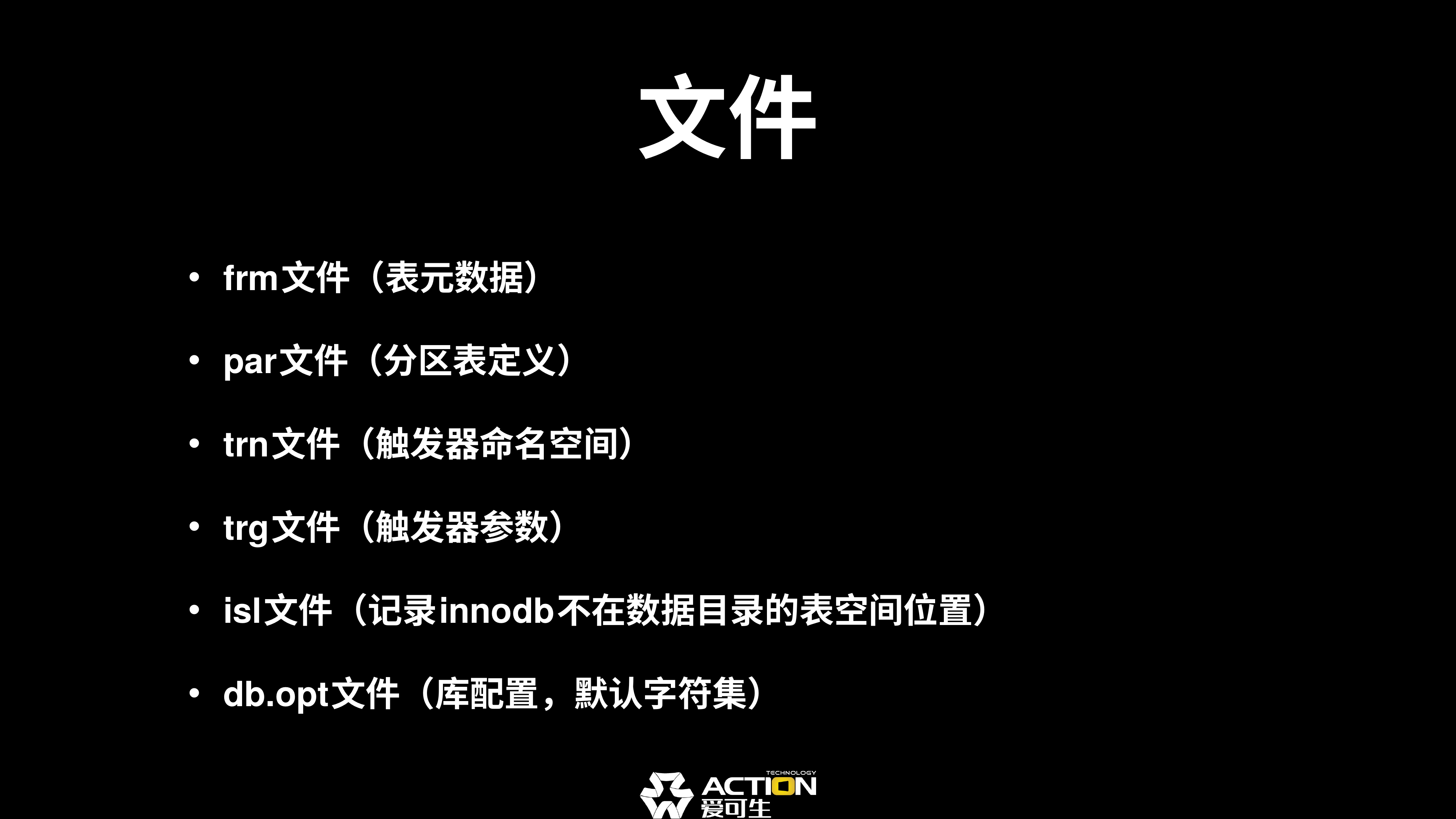

# 文件

 frm文件（表元数据）
 par文件（分区表定义）
 trn文件（触发器命名空间）
 trg文件（触发器参数）
 isl文件（记录innodb不在数据目录的表空间位置）
 db.opt文件（库配置，默认字符集）